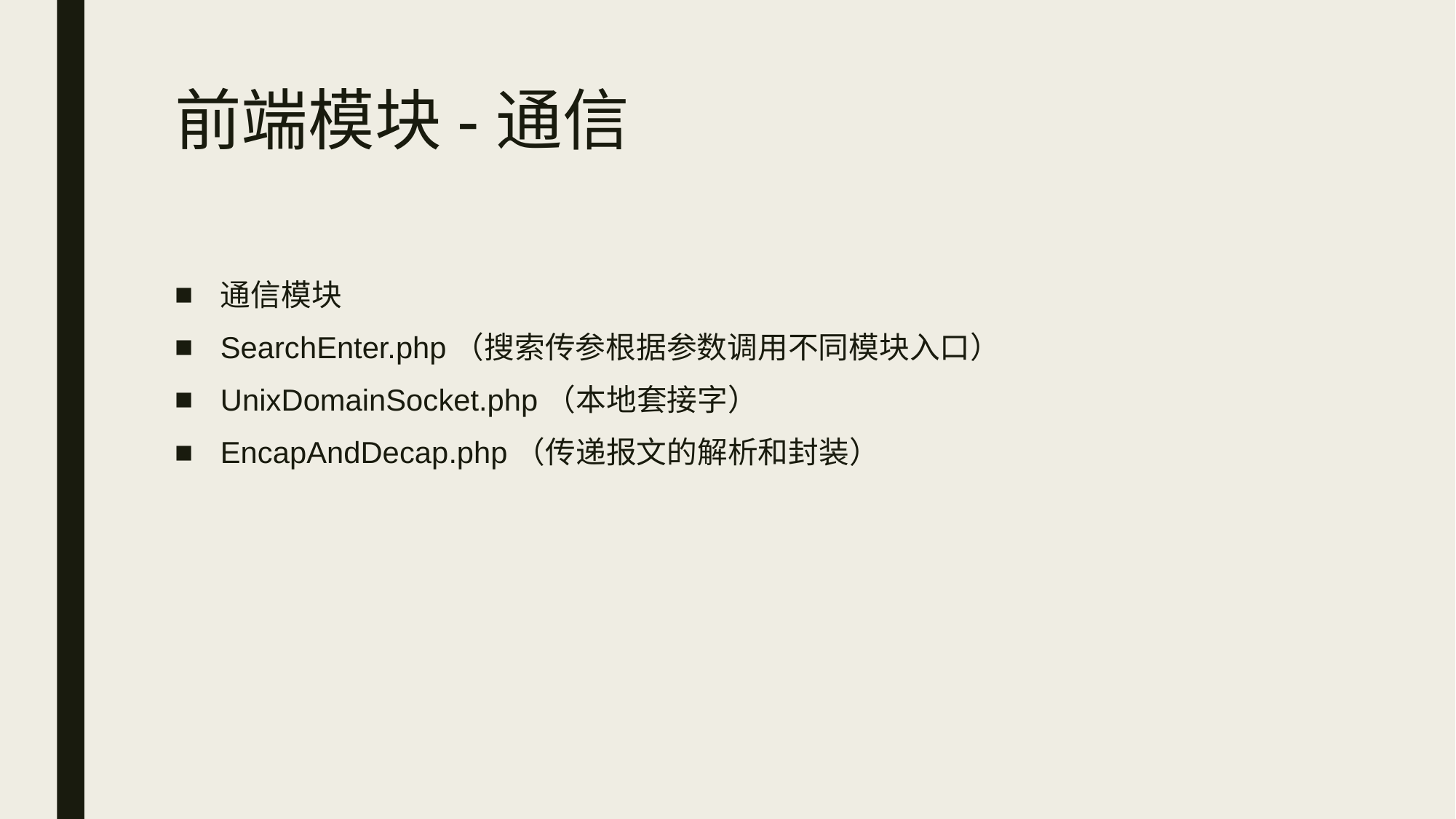

# 前端模块-通信
通信模块
SearchEnter.php（搜索传参根据参数调用不同模块入口）
UnixDomainSocket.php（本地套接字）
EncapAndDecap.php（传递报文的解析和封装）